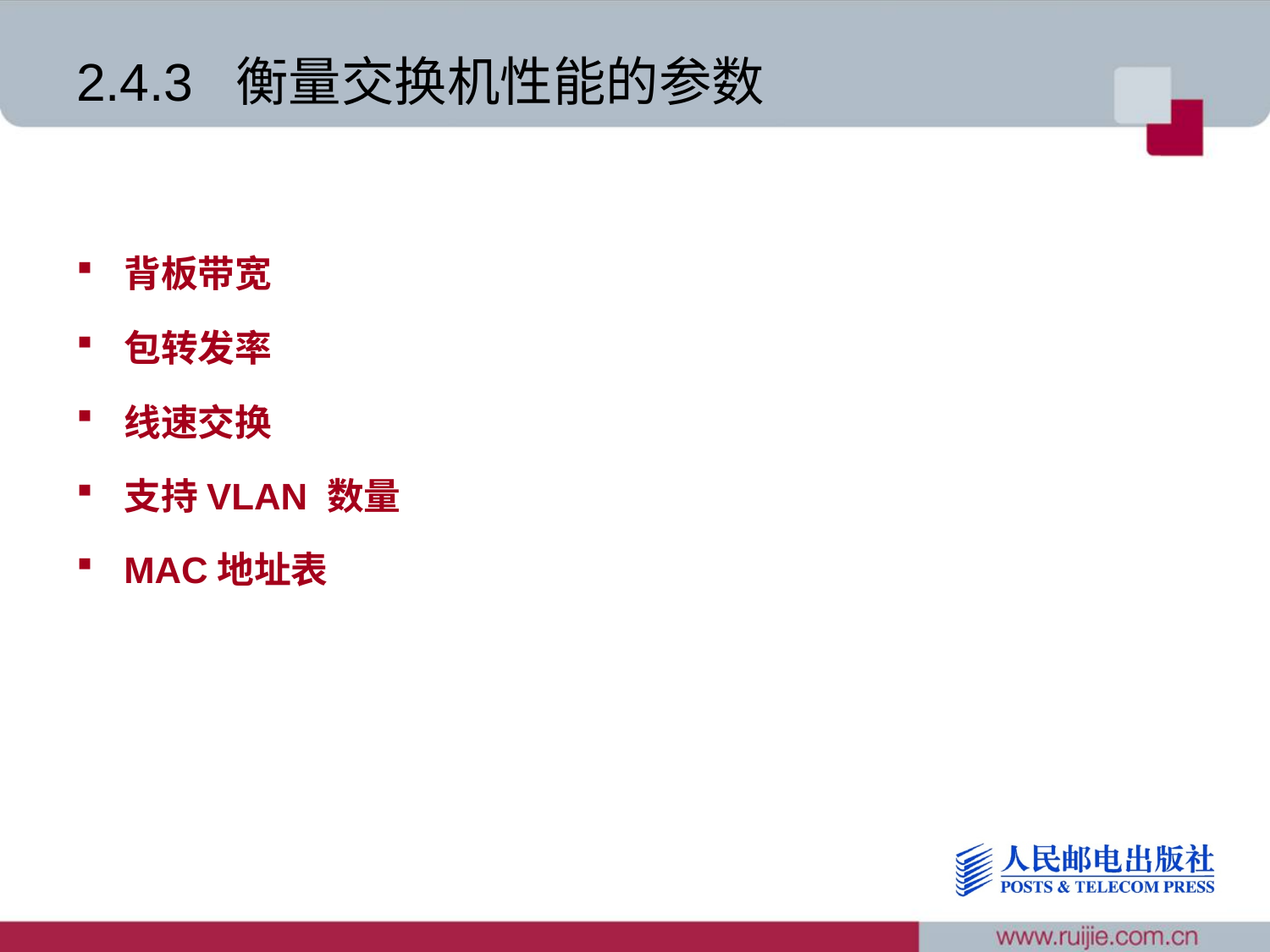

# 2.4.3  衡量交换机性能的参数
背板带宽
包转发率
线速交换
支持VLAN 数量
MAC地址表